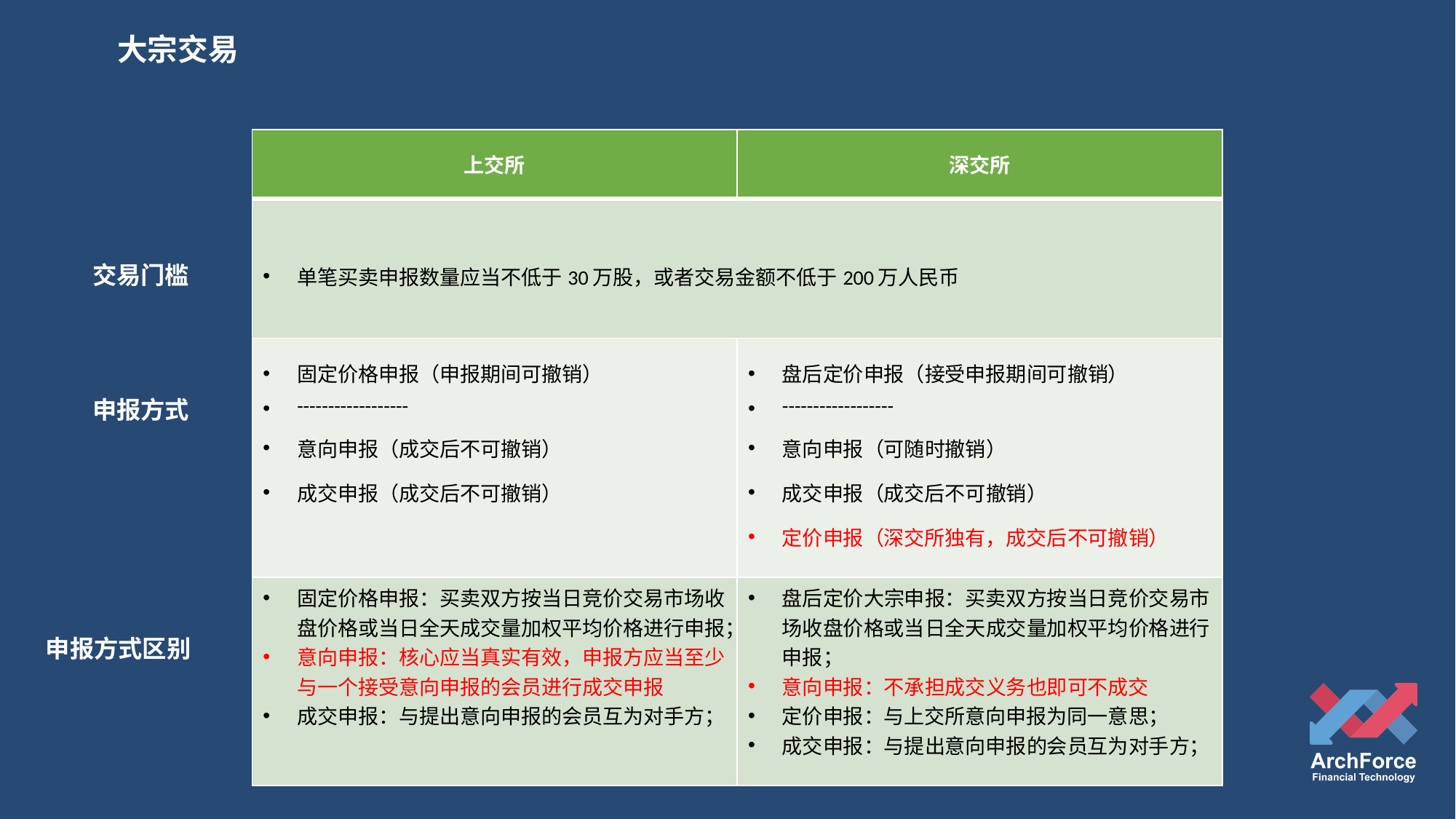

大宗交易
| 上交所 | 深交所 |
| --- | --- |
| 单笔买卖申报数量应当不低于30万股，或者交易金额不低于200万人民币 |  |
| 固定价格申报（申报期间可撤销） ------------------ 意向申报（成交后不可撤销） 成交申报（成交后不可撤销） | 盘后定价申报（接受申报期间可撤销） ------------------ 意向申报（可随时撤销） 成交申报（成交后不可撤销） 定价申报（深交所独有，成交后不可撤销） |
| 固定价格申报：买卖双方按当日竞价交易市场收盘价格或当日全天成交量加权平均价格进行申报； 意向申报：核心应当真实有效，申报方应当至少与一个接受意向申报的会员进行成交申报 成交申报：与提出意向申报的会员互为对手方； | 盘后定价大宗申报：买卖双方按当日竞价交易市场收盘价格或当日全天成交量加权平均价格进行申报； 意向申报：不承担成交义务也即可不成交 定价申报：与上交所意向申报为同一意思； 成交申报：与提出意向申报的会员互为对手方； |
交易门槛
申报方式
申报方式区别